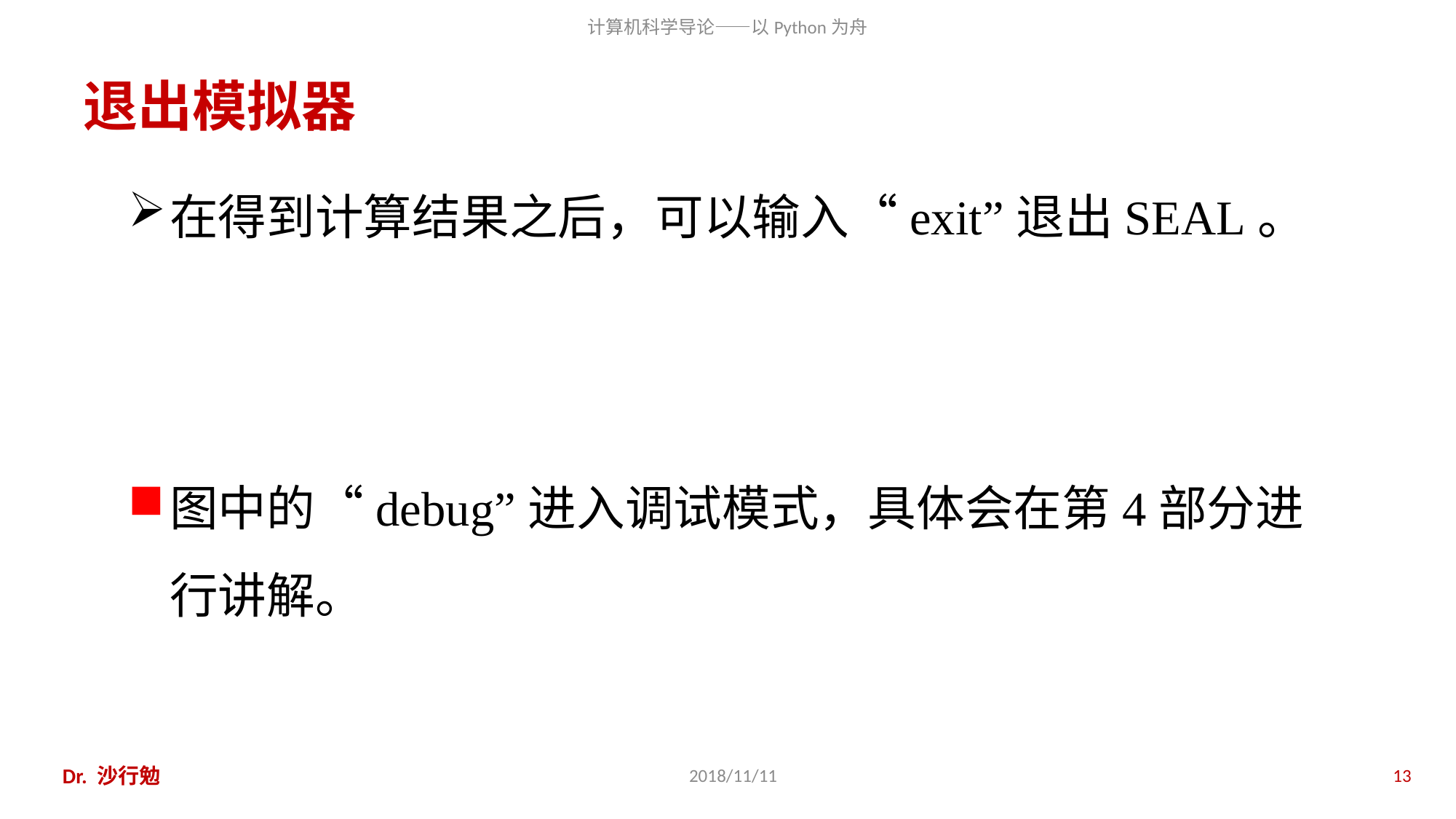

# 退出模拟器
在得到计算结果之后，可以输入“exit”退出SEAL。

图中的“debug”进入调试模式，具体会在第4部分进行讲解。

Dr. 沙行勉
2018/11/11
13